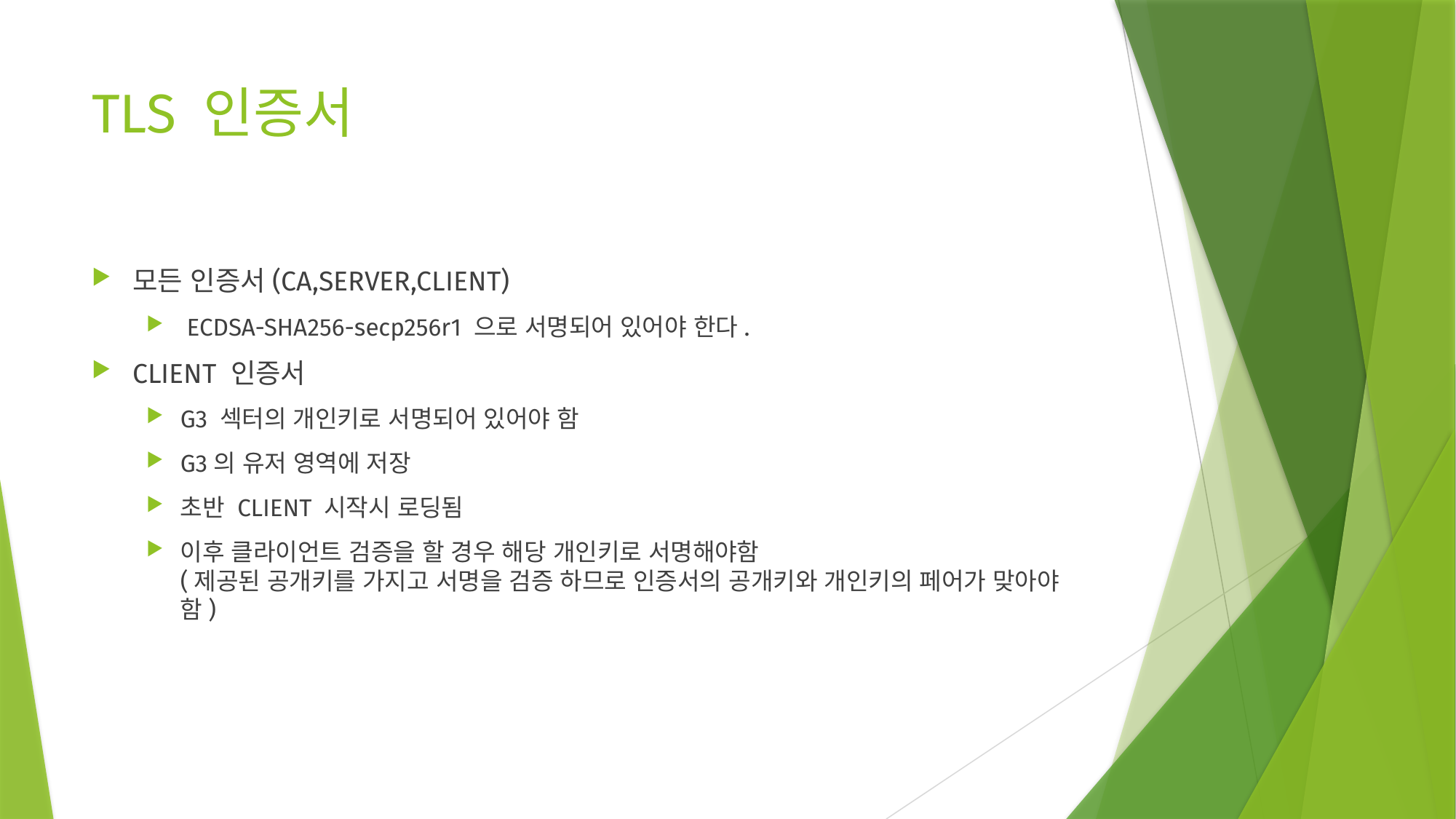

# TLS 인증서
모든 인증서(CA,SERVER,CLIENT)
 ECDSA-SHA256-secp256r1 으로 서명되어 있어야 한다.
CLIENT 인증서
G3 섹터의 개인키로 서명되어 있어야 함
G3의 유저 영역에 저장
초반 CLIENT 시작시 로딩됨
이후 클라이언트 검증을 할 경우 해당 개인키로 서명해야함
(제공된 공개키를 가지고 서명을 검증 하므로 인증서의 공개키와 개인키의 페어가 맞아야 함)